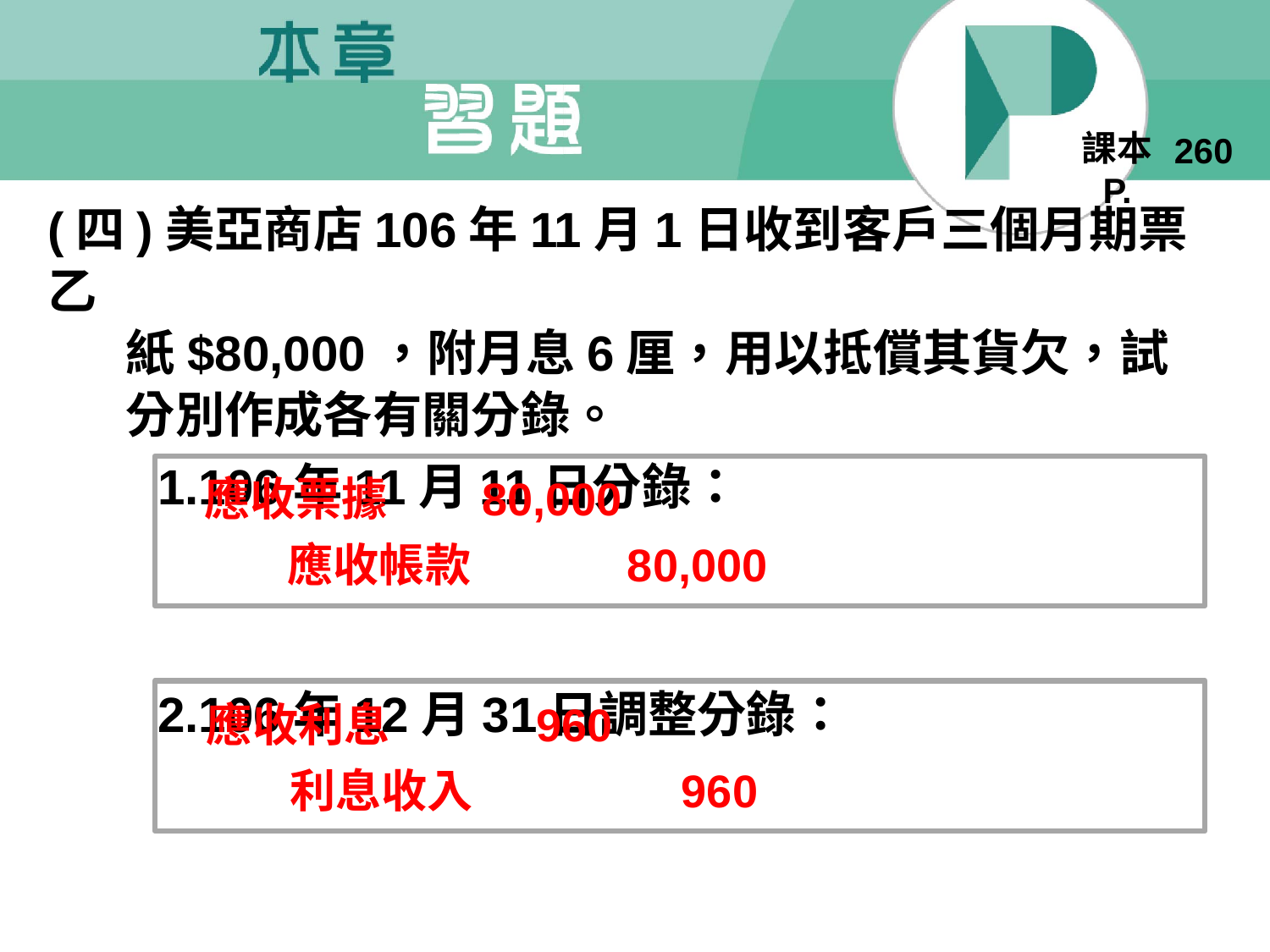

260
(四)美亞商店106年11月1日收到客戶三個月期票乙
       紙$80,000，附月息6厘，用以抵償其貨欠，試
       分別作成各有關分錄。
        1.106年11月11日分錄：

        2.106年12月31日調整分錄：

 應收票據        80,000
         應收帳款              80,000

  應收利息             960
          利息收入                   960